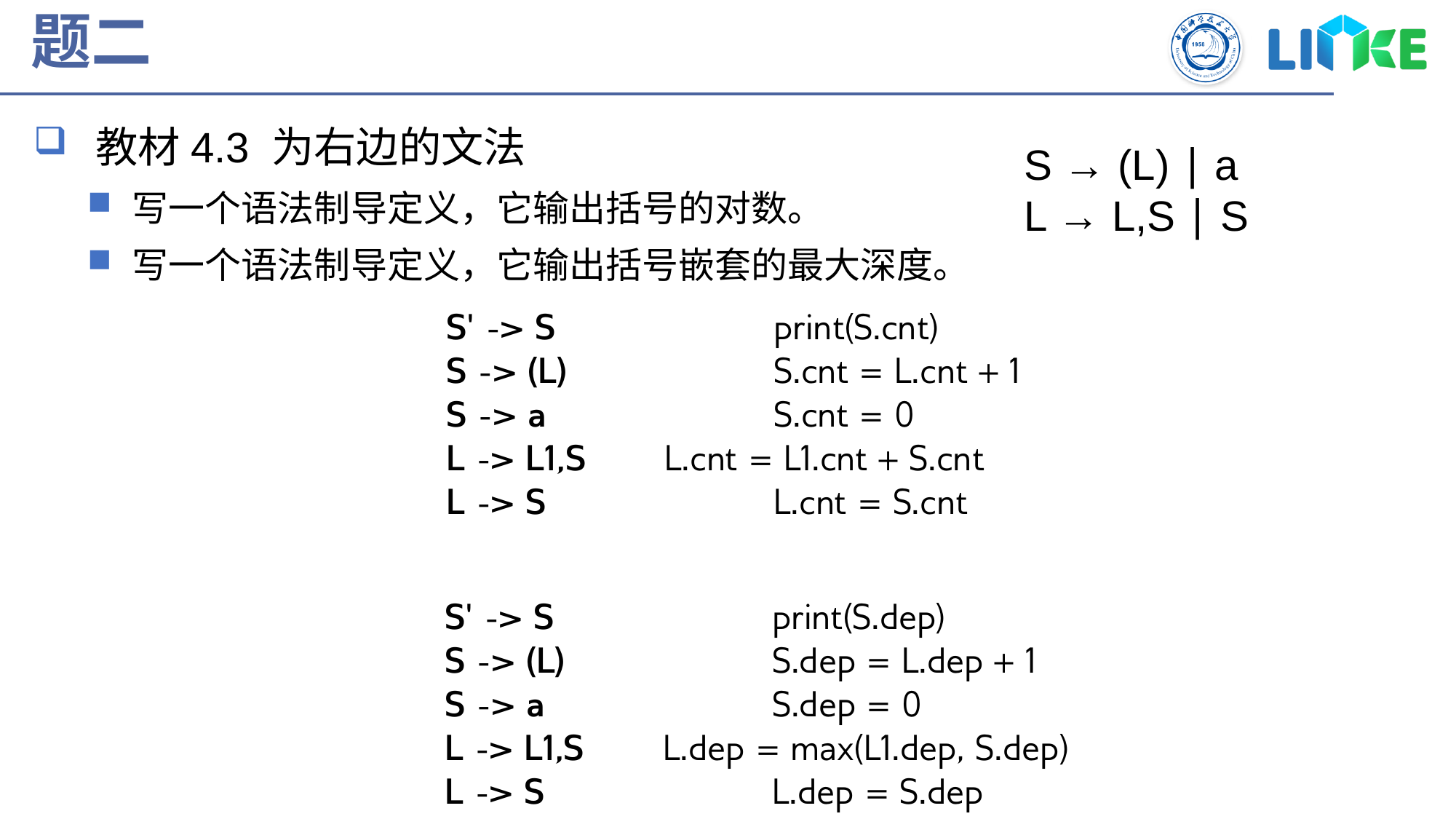

# 题二
 教材4.3 为右边的文法
 写一个语法制导定义，它输出括号的对数。
 写一个语法制导定义，它输出括号嵌套的最大深度。
S → (L) ∣ a
L → L,S ∣ S
S' -> S 		print(S.cnt)
S -> (L) 		S.cnt = L.cnt + 1
S -> a 		S.cnt = 0
L -> L1,S 	L.cnt = L1.cnt + S.cnt
L -> S 		L.cnt = S.cnt
S' -> S 		print(S.dep)
S -> (L) 		S.dep = L.dep + 1
S -> a 		S.dep = 0
L -> L1,S 	L.dep = max(L1.dep, S.dep)
L -> S 		L.dep = S.dep